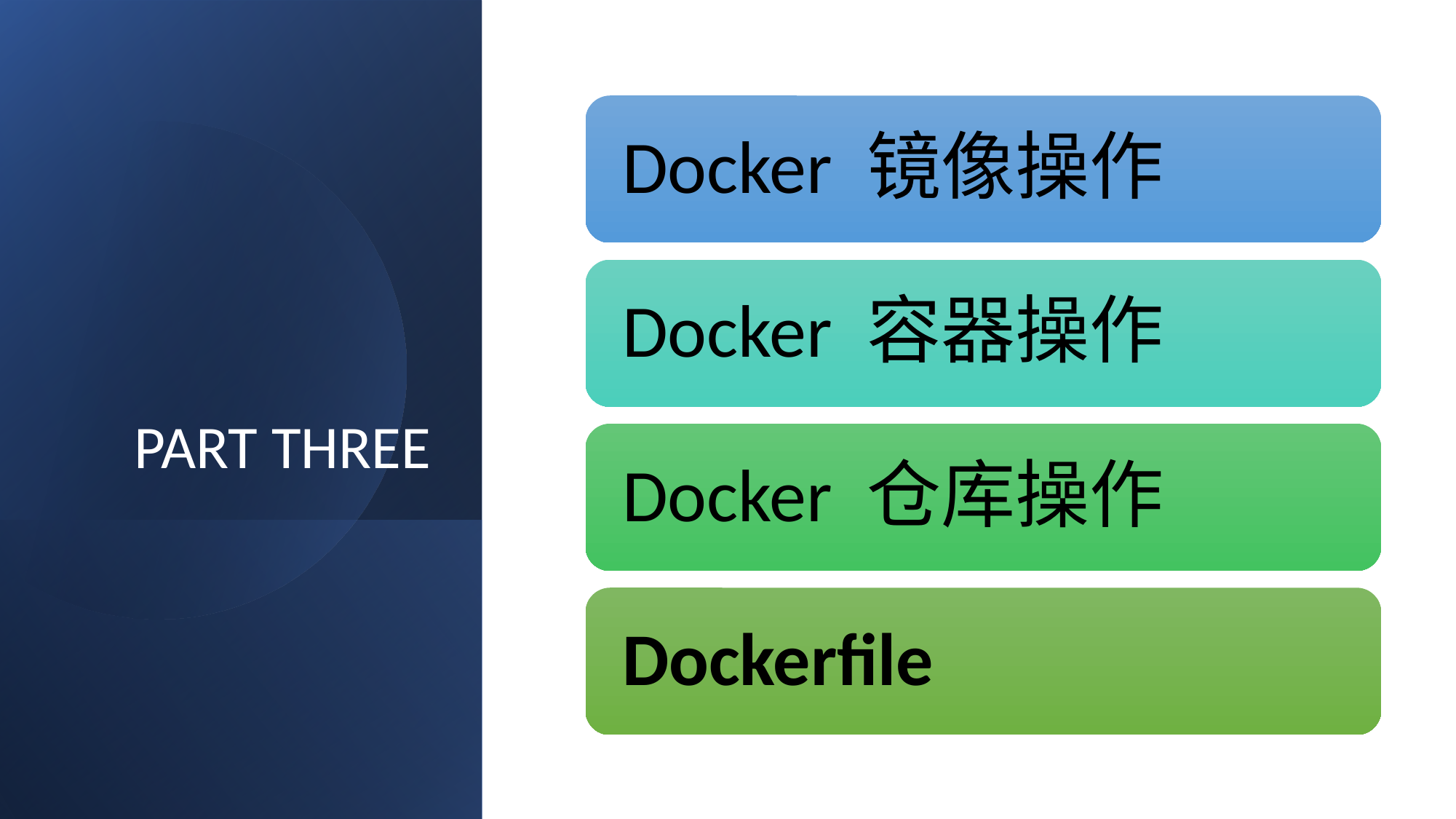

Docker 镜像操作
Docker 容器操作
Docker 仓库操作
Dockerfile

# PART THREE